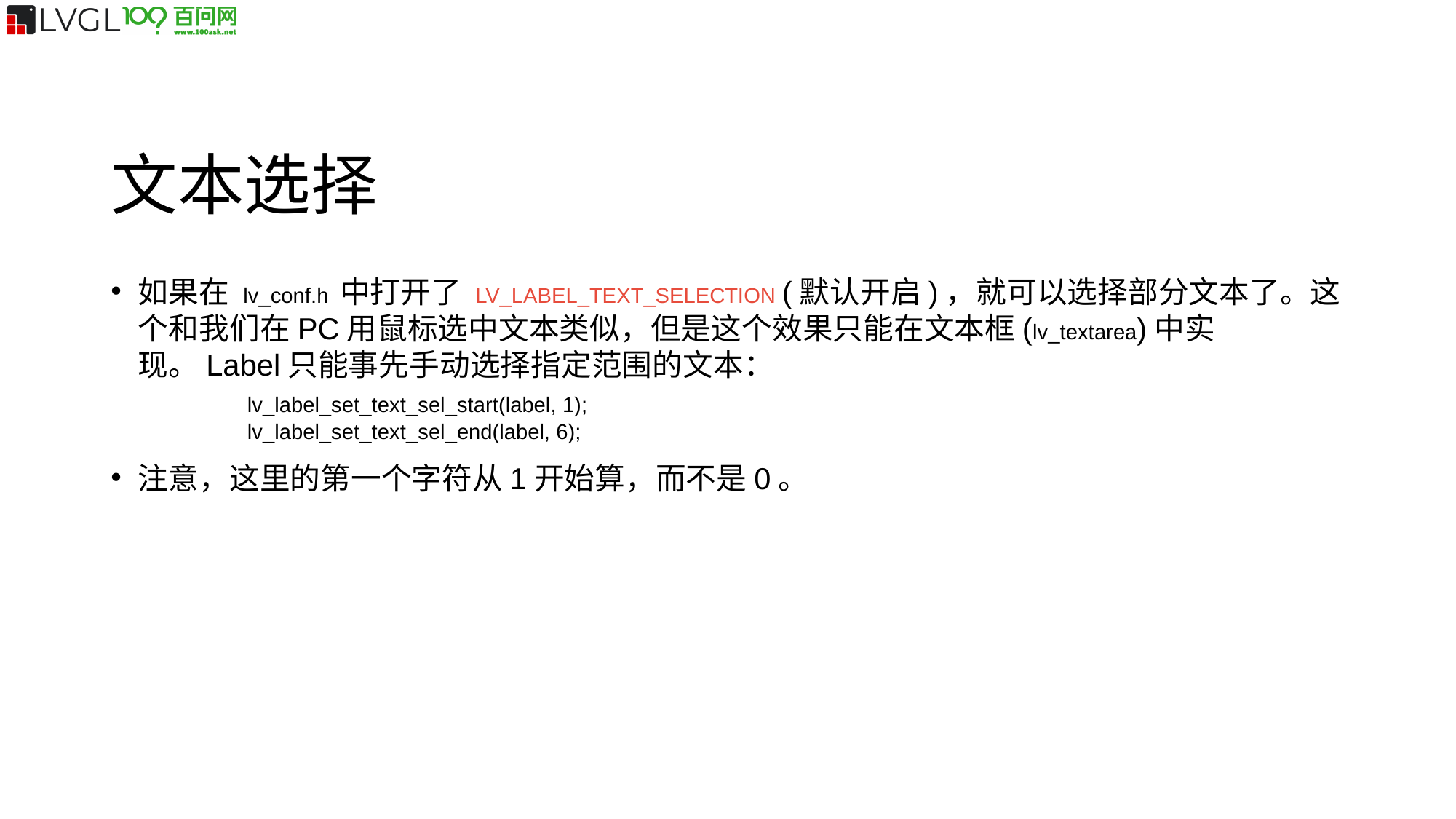

文本选择
如果在 lv_conf.h 中打开了 LV_LABEL_TEXT_SELECTION (默认开启)，就可以选择部分文本了。这个和我们在PC用鼠标选中文本类似，但是这个效果只能在文本框(lv_textarea)中实现。Label只能事先手动选择指定范围的文本：
	lv_label_set_text_sel_start(label, 1);
	lv_label_set_text_sel_end(label, 6);
注意，这里的第一个字符从1开始算，而不是0。